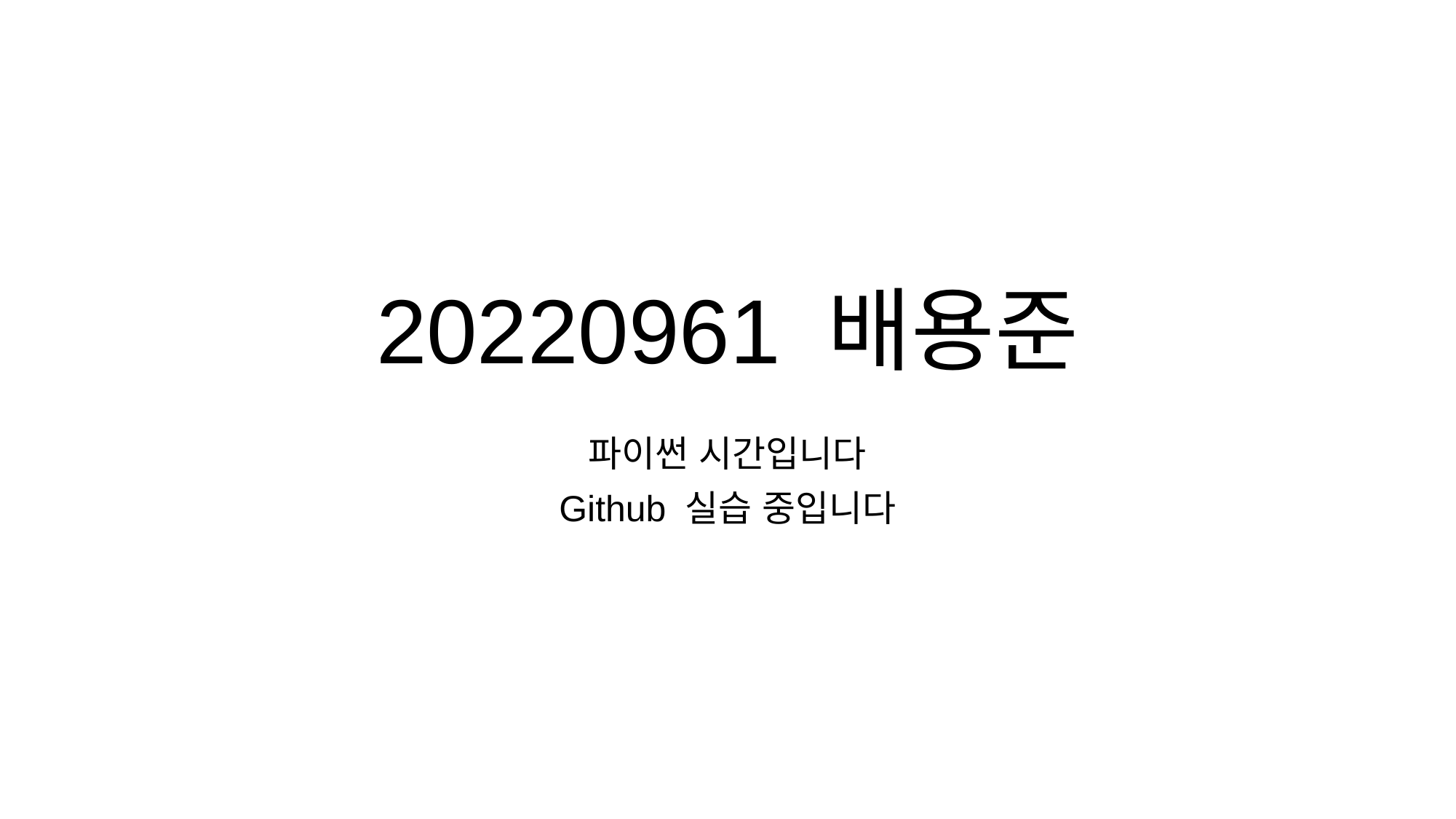

# 20220961 배용준
파이썬 시간입니다
Github 실습 중입니다